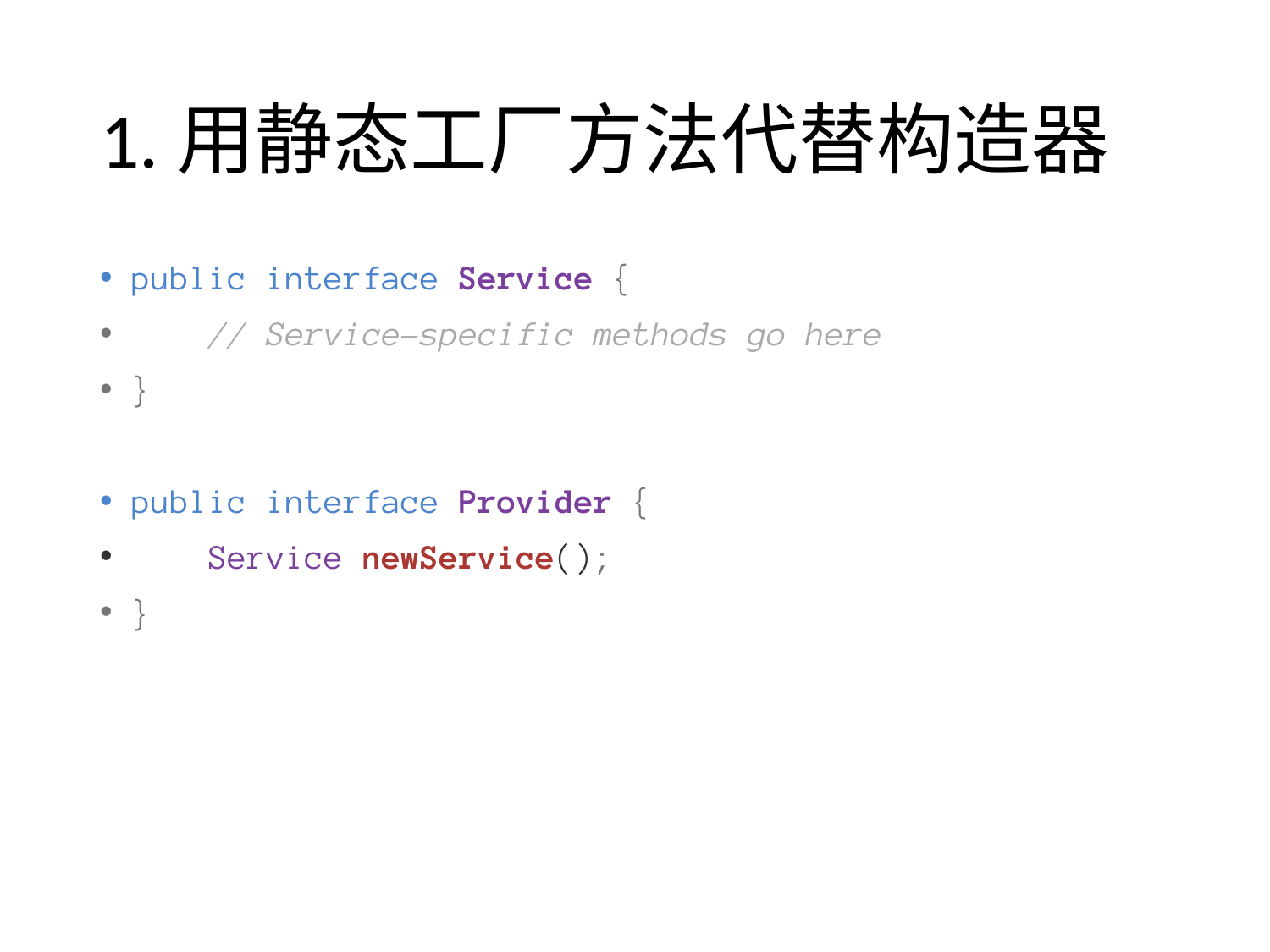

# 1.用静态工厂方法代替构造器
public interface Service {
    // Service-specific methods go here
}

public interface Provider {
    Service newService();
}